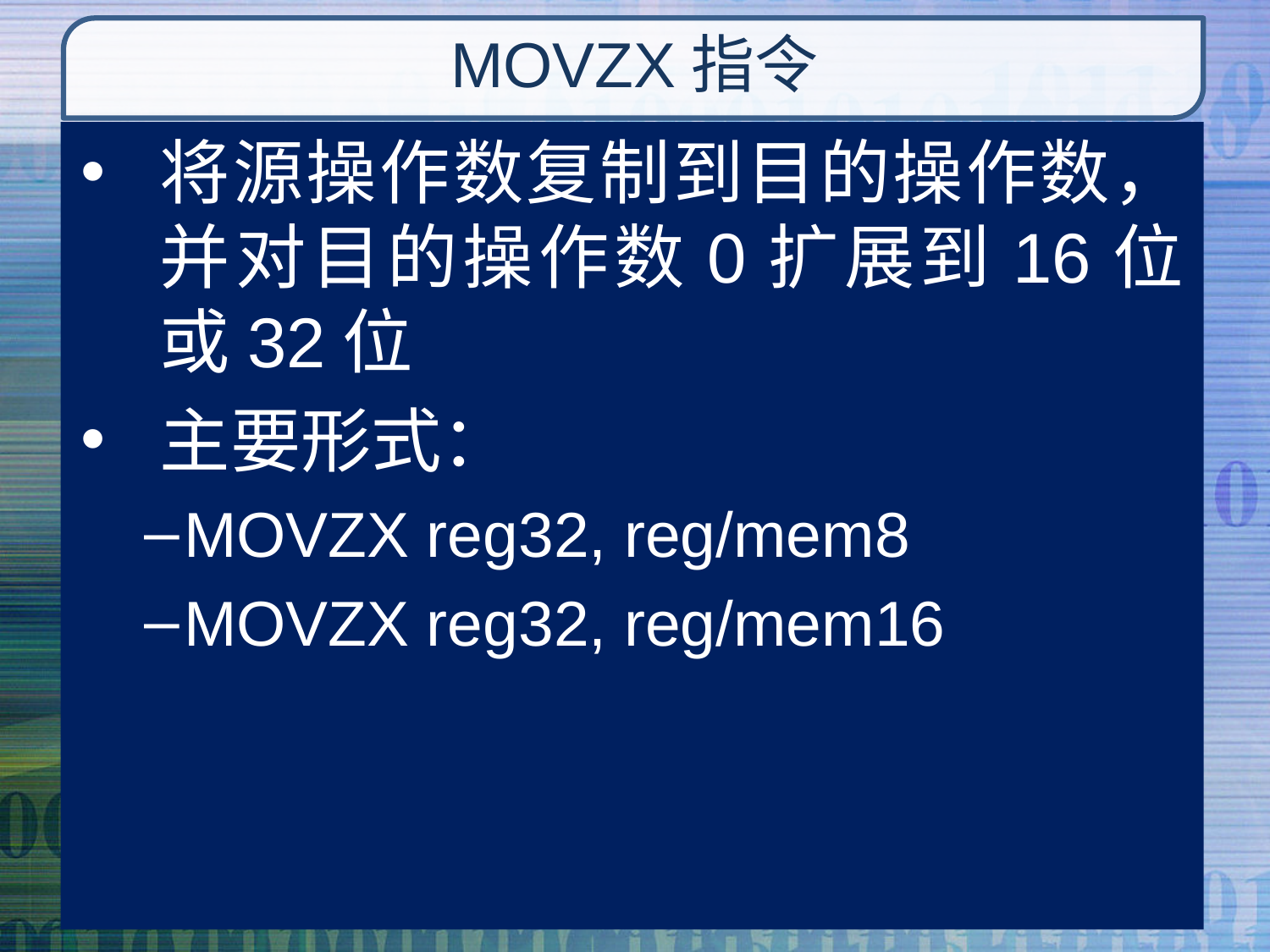

# MOVZX指令
将源操作数复制到目的操作数，并对目的操作数0扩展到16位或32位
主要形式：
MOVZX reg32, reg/mem8
MOVZX reg32, reg/mem16